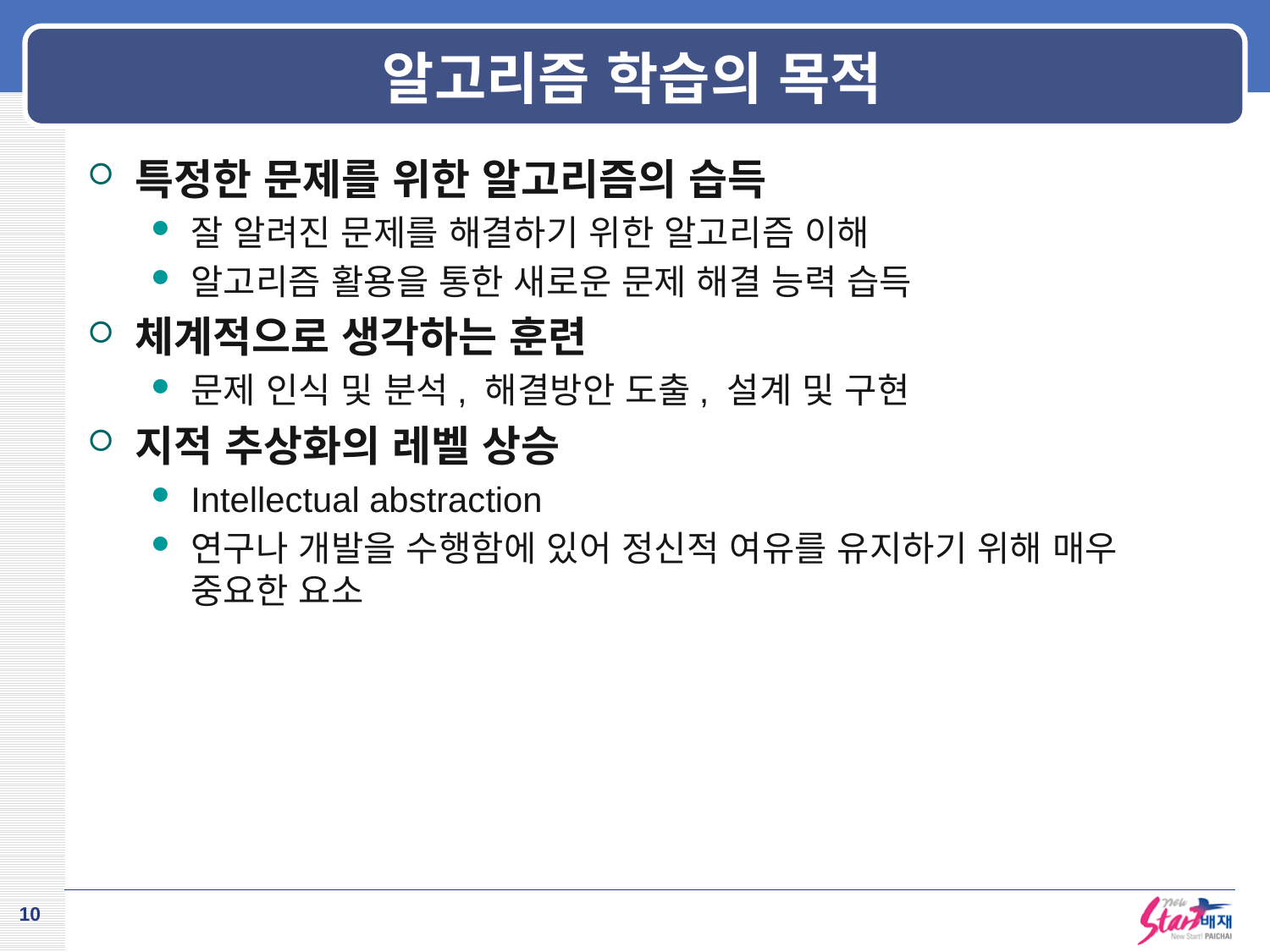

# 알고리즘 학습의 목적
특정한 문제를 위한 알고리즘의 습득
잘 알려진 문제를 해결하기 위한 알고리즘 이해
알고리즘 활용을 통한 새로운 문제 해결 능력 습득
체계적으로 생각하는 훈련
문제 인식 및 분석, 해결방안 도출, 설계 및 구현
지적 추상화의 레벨 상승
Intellectual abstraction
연구나 개발을 수행함에 있어 정신적 여유를 유지하기 위해 매우 중요한 요소
10